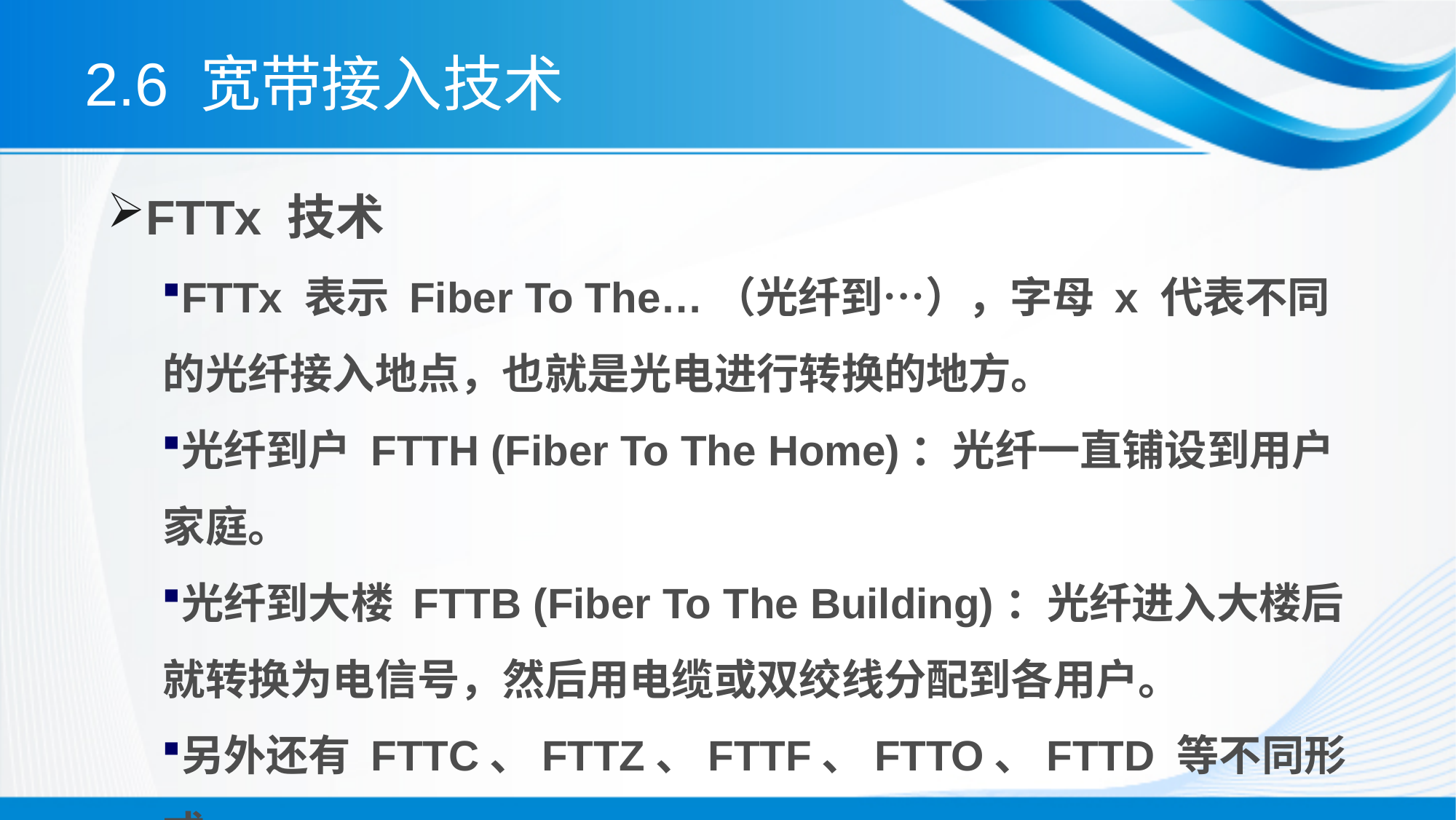

# 2.6 宽带接入技术
FTTx 技术
FTTx 表示 Fiber To The…（光纤到…），字母 x 代表不同的光纤接入地点，也就是光电进行转换的地方。
光纤到户 FTTH (Fiber To The Home)：光纤一直铺设到用户家庭。
光纤到大楼 FTTB (Fiber To The Building)：光纤进入大楼后就转换为电信号，然后用电缆或双绞线分配到各用户。
另外还有 FTTC、FTTZ、FTTF、FTTO、FTTD 等不同形式。